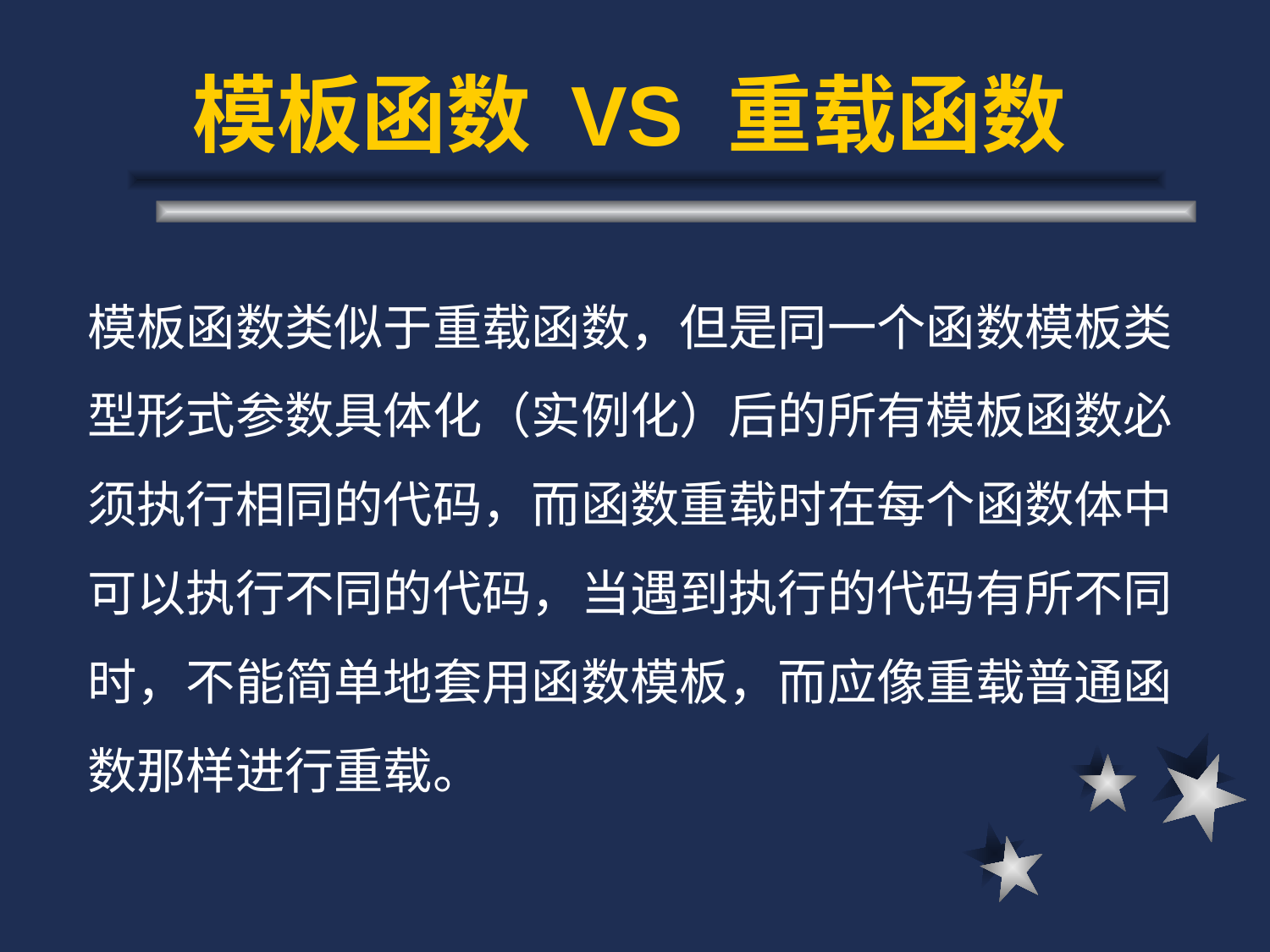

模板函数 VS 重载函数
模板函数类似于重载函数，但是同一个函数模板类型形式参数具体化（实例化）后的所有模板函数必须执行相同的代码，而函数重载时在每个函数体中可以执行不同的代码，当遇到执行的代码有所不同时，不能简单地套用函数模板，而应像重载普通函数那样进行重载。